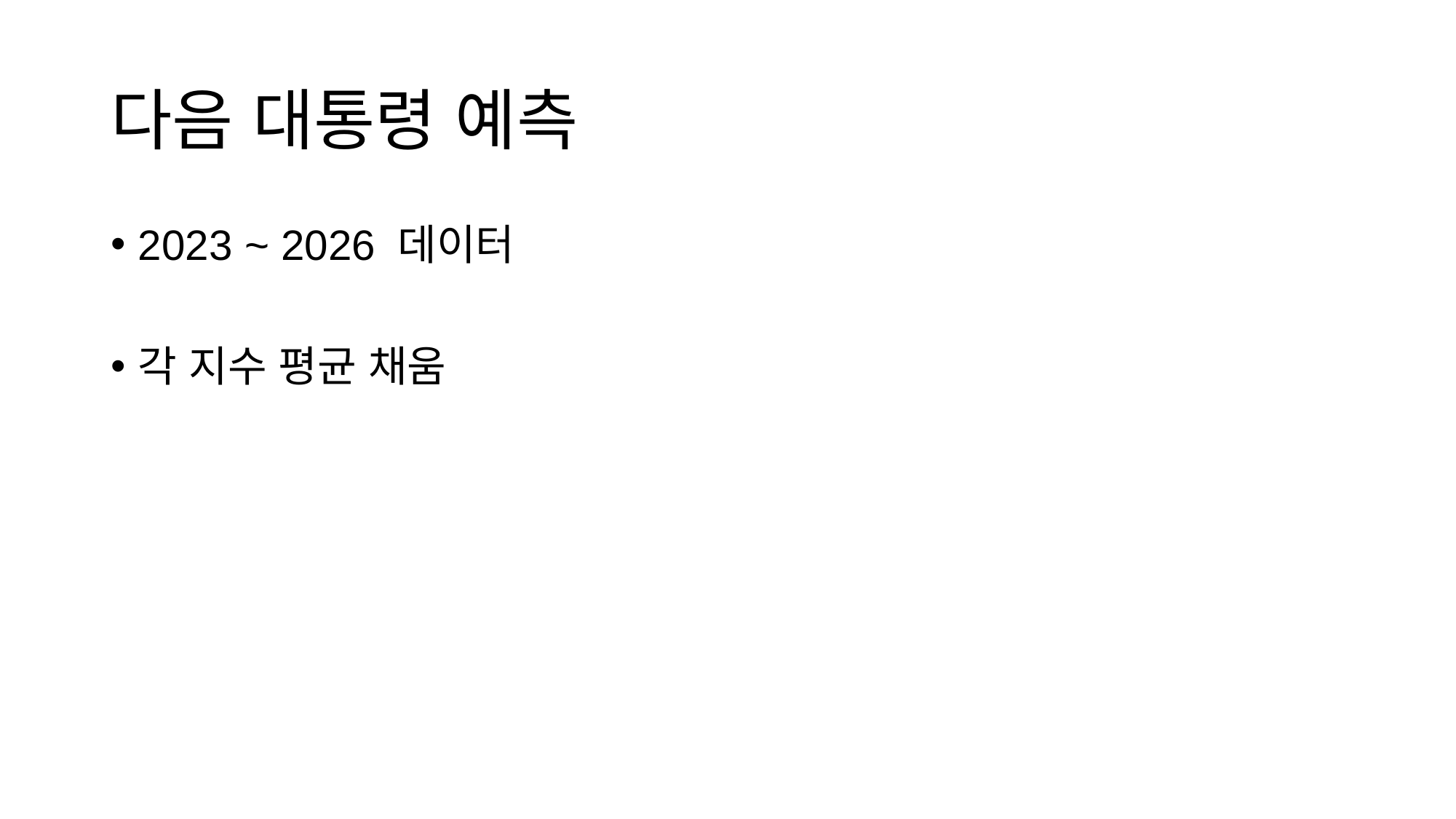

# 다음 대통령 예측
2023 ~ 2026 데이터

각 지수 평균 채움